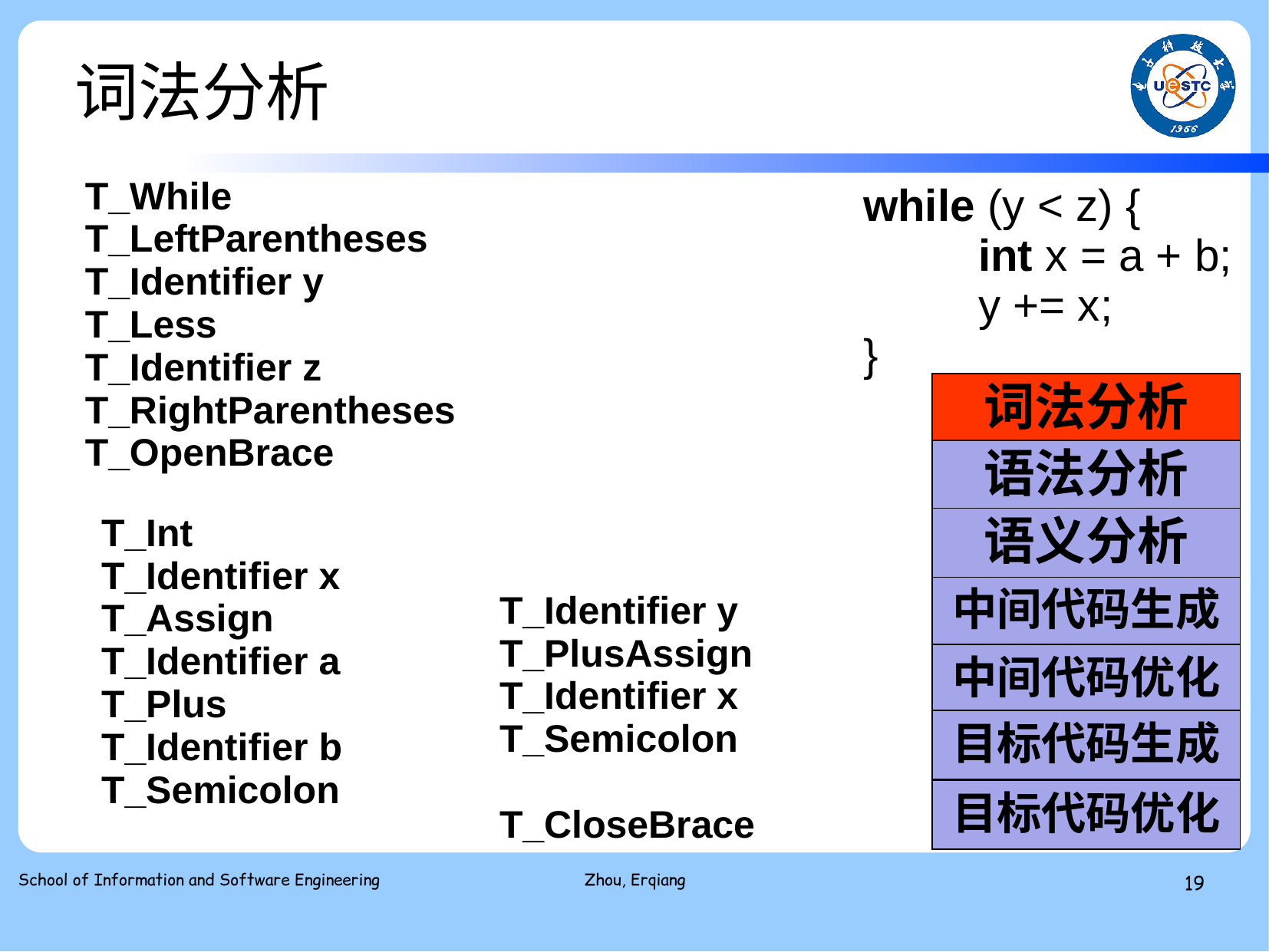

词法分析
T_While
T_LeftParentheses
T_Identifier y
T_Less
T_Identifier z
T_RightParentheses
T_OpenBrace

while (y < z) {
	int x = a + b;
	y += x;
}
词法分析
语法分析
T_Int
T_Identifier x
T_Assign
T_Identifier a
T_Plus
T_Identifier b
T_Semicolon
语义分析
中间代码生成
T_Identifier y
T_PlusAssign
T_Identifier x
T_Semicolon

T_CloseBrace
中间代码优化
目标代码生成
目标代码优化
School of Information and Software Engineering
Zhou, Erqiang
19